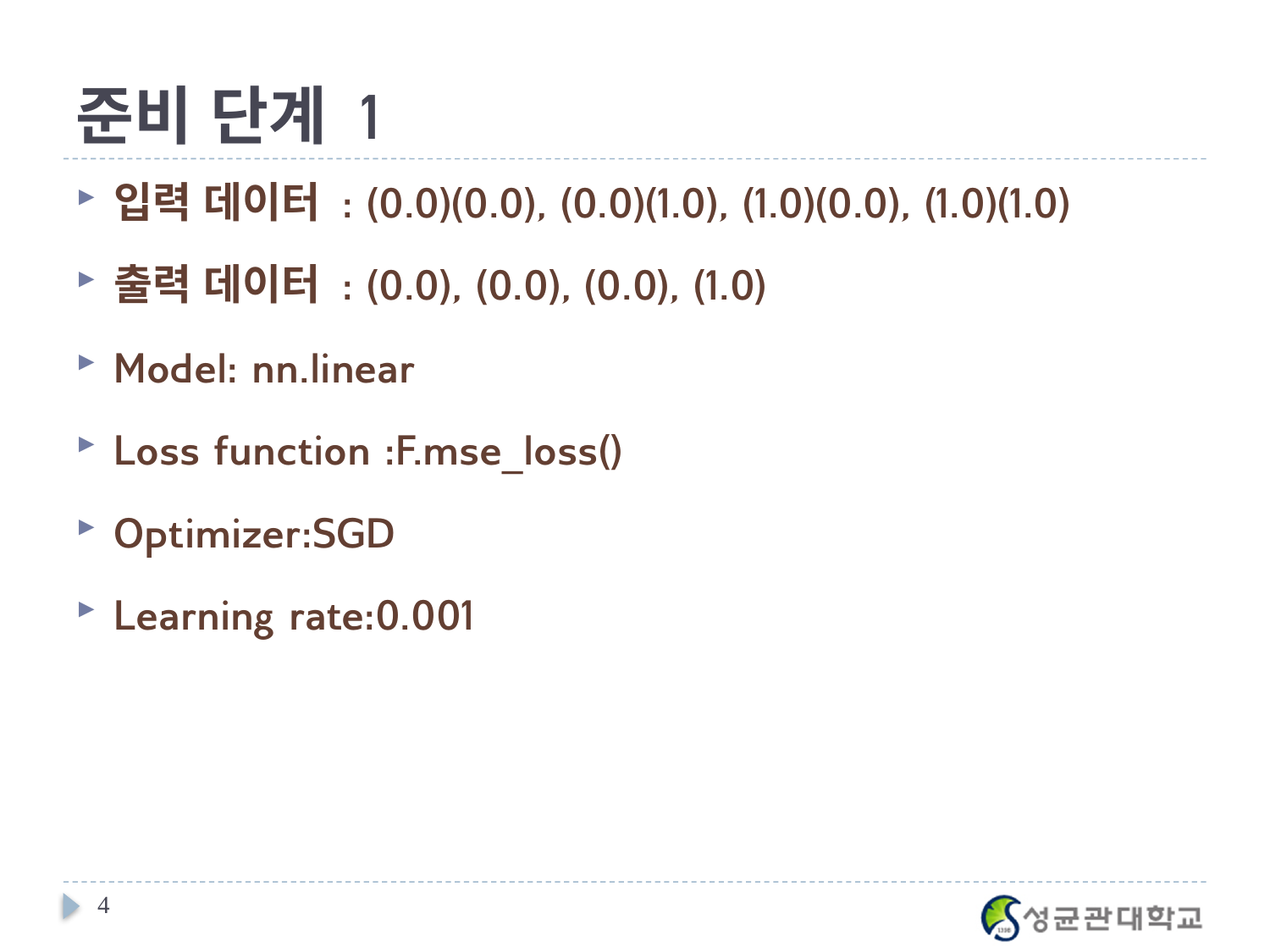

# 준비 단계 1
입력 데이터 : (0.0)(0.0), (0.0)(1.0), (1.0)(0.0), (1.0)(1.0)
출력 데이터 : (0.0), (0.0), (0.0), (1.0)
Model: nn.linear
Loss function :F.mse_loss()
Optimizer:SGD
Learning rate:0.001
4